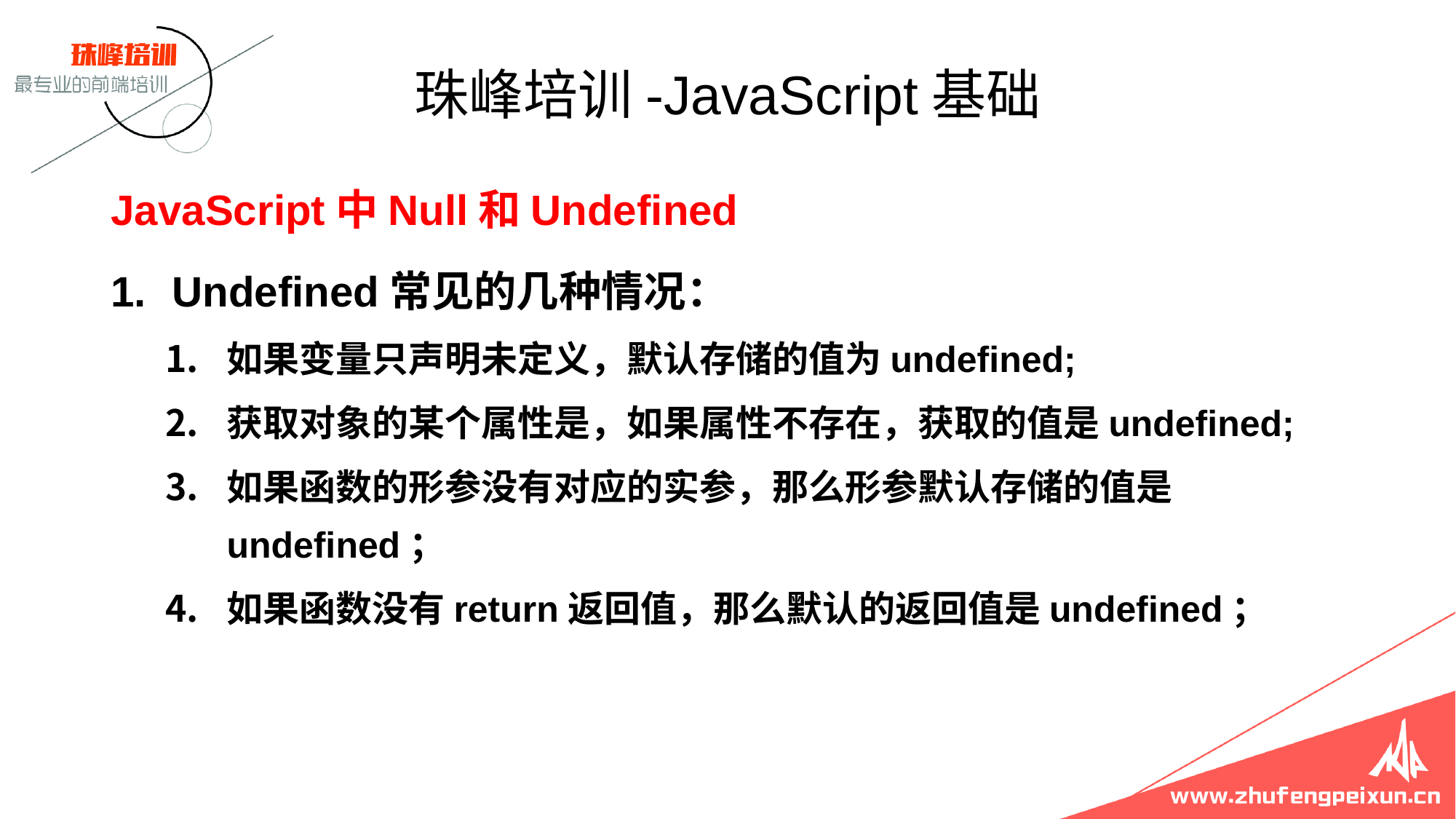

# 珠峰培训-JavaScript基础
JavaScript中Null和Undefined
Undefined常见的几种情况：
如果变量只声明未定义，默认存储的值为undefined;
获取对象的某个属性是，如果属性不存在，获取的值是undefined;
如果函数的形参没有对应的实参，那么形参默认存储的值是undefined；
如果函数没有return返回值，那么默认的返回值是undefined；